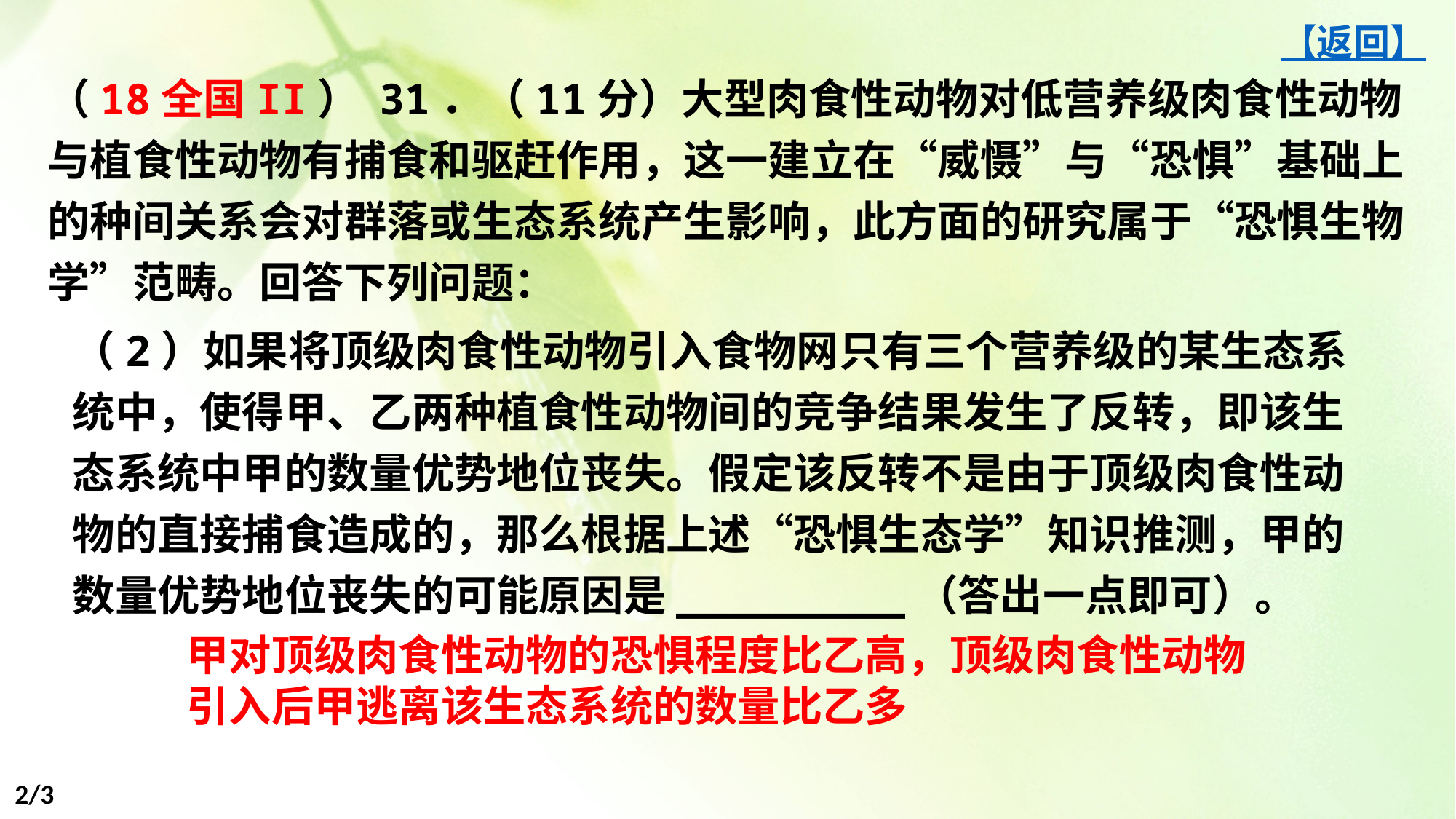

【返回】
（18全国II） 31．（11分）大型肉食性动物对低营养级肉食性动物与植食性动物有捕食和驱赶作用，这一建立在“威慑”与“恐惧”基础上的种间关系会对群落或生态系统产生影响，此方面的研究属于“恐惧生物学”范畴。回答下列问题：
（2）如果将顶级肉食性动物引入食物网只有三个营养级的某生态系统中，使得甲、乙两种植食性动物间的竞争结果发生了反转，即该生态系统中甲的数量优势地位丧失。假定该反转不是由于顶级肉食性动物的直接捕食造成的，那么根据上述“恐惧生态学”知识推测，甲的数量优势地位丧失的可能原因是_________（答出一点即可）。
甲对顶级肉食性动物的恐惧程度比乙高，顶级肉食性动物引入后甲逃离该生态系统的数量比乙多
2/3